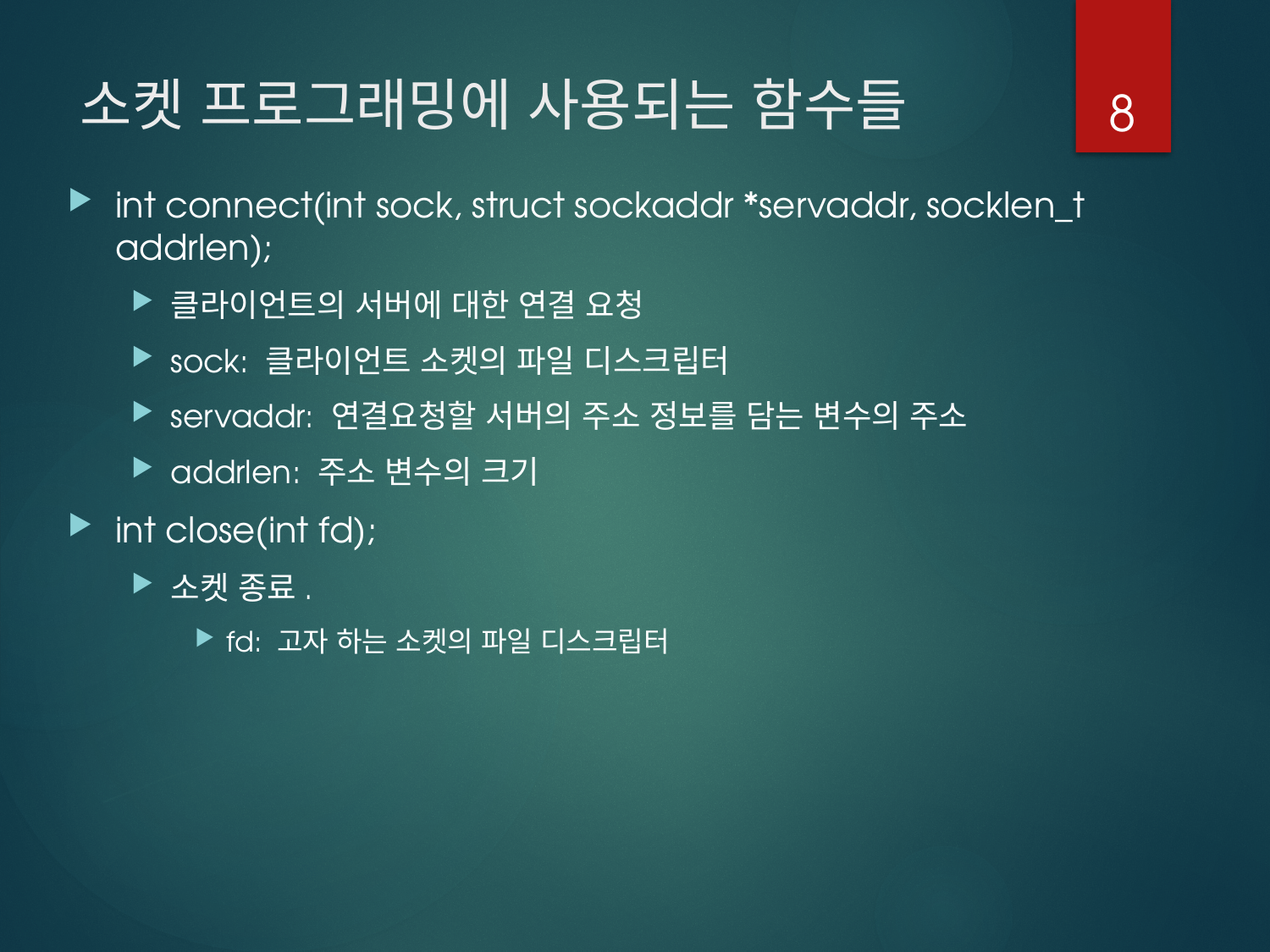

8
# 소켓 프로그래밍에 사용되는 함수들
int connect(int sock, struct sockaddr *servaddr, socklen_t addrlen);
클라이언트의 서버에 대한 연결 요청
sock: 클라이언트 소켓의 파일 디스크립터
servaddr: 연결요청할 서버의 주소 정보를 담는 변수의 주소
addrlen: 주소 변수의 크기
int close(int fd);
소켓 종료.
fd: 고자 하는 소켓의 파일 디스크립터